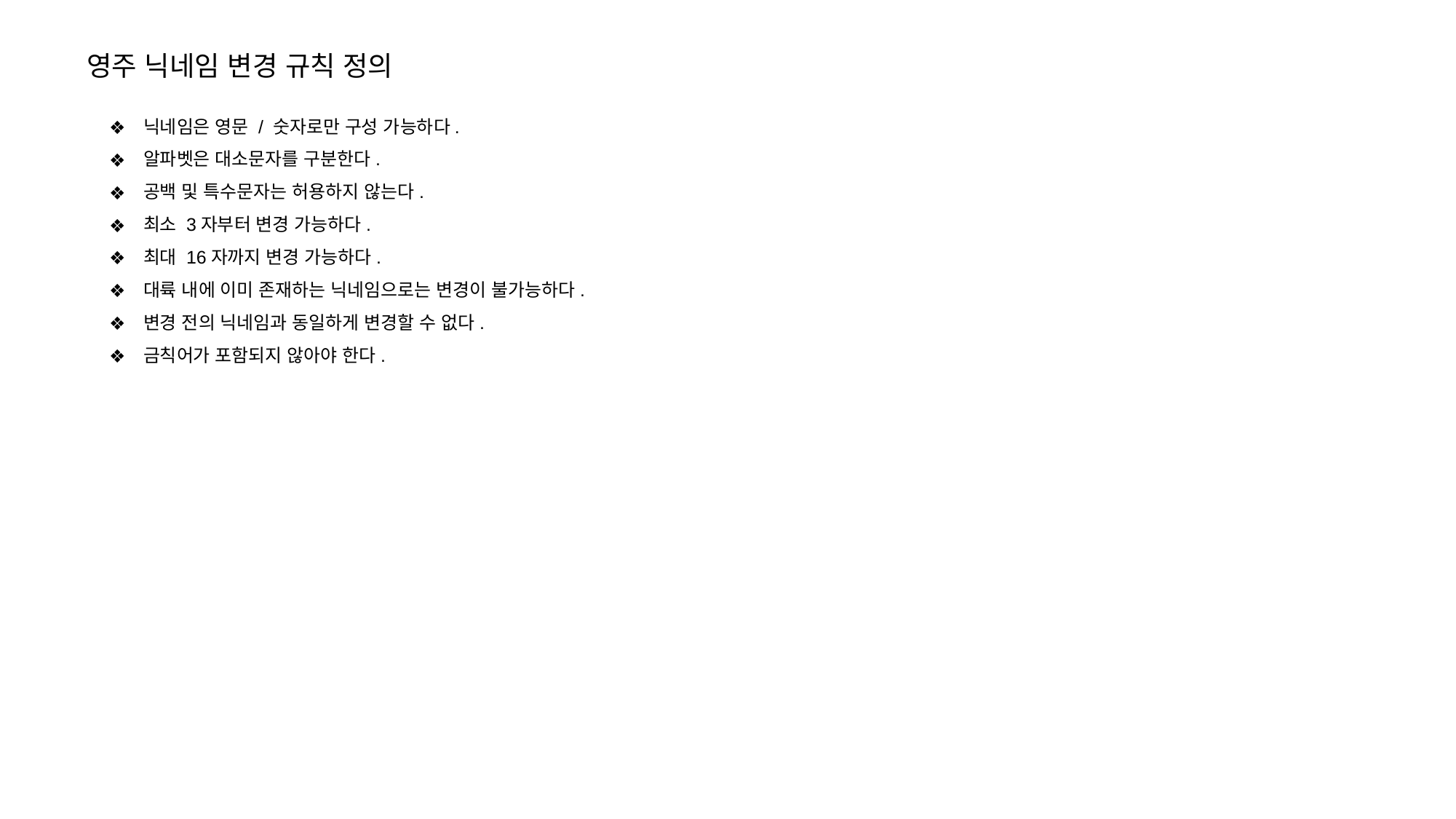

영주 닉네임 변경 규칙 정의
닉네임은 영문 / 숫자로만 구성 가능하다.
알파벳은 대소문자를 구분한다.
공백 및 특수문자는 허용하지 않는다.
최소 3자부터 변경 가능하다.
최대 16자까지 변경 가능하다.
대륙 내에 이미 존재하는 닉네임으로는 변경이 불가능하다.
변경 전의 닉네임과 동일하게 변경할 수 없다.
금칙어가 포함되지 않아야 한다.